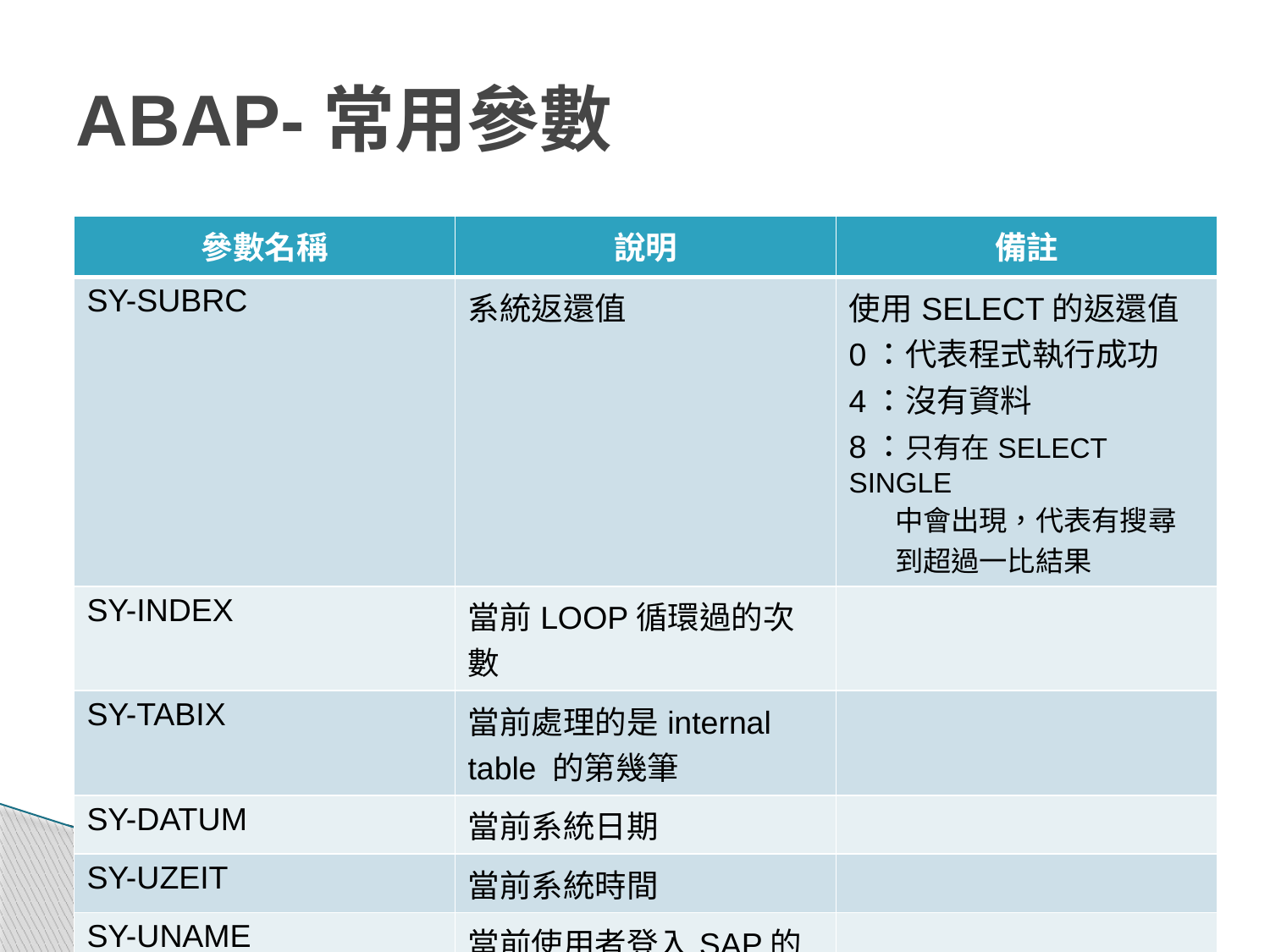

# ABAP-常用參數
| 參數名稱 | 說明 | 備註 |
| --- | --- | --- |
| SY-SUBRC | 系統返還值 | 使用SELECT的返還值 0：代表程式執行成功 4：沒有資料 8：只有在SELECT SINGLE 中會出現，代表有搜尋 到超過一比結果 |
| SY-INDEX | 當前LOOP循環過的次數 |  |
| SY-TABIX | 當前處理的是internal table 的第幾筆 |  |
| SY-DATUM | 當前系統日期 |  |
| SY-UZEIT | 當前系統時間 |  |
| SY-UNAME | 當前使用者登入SAP的USERNAME |  |